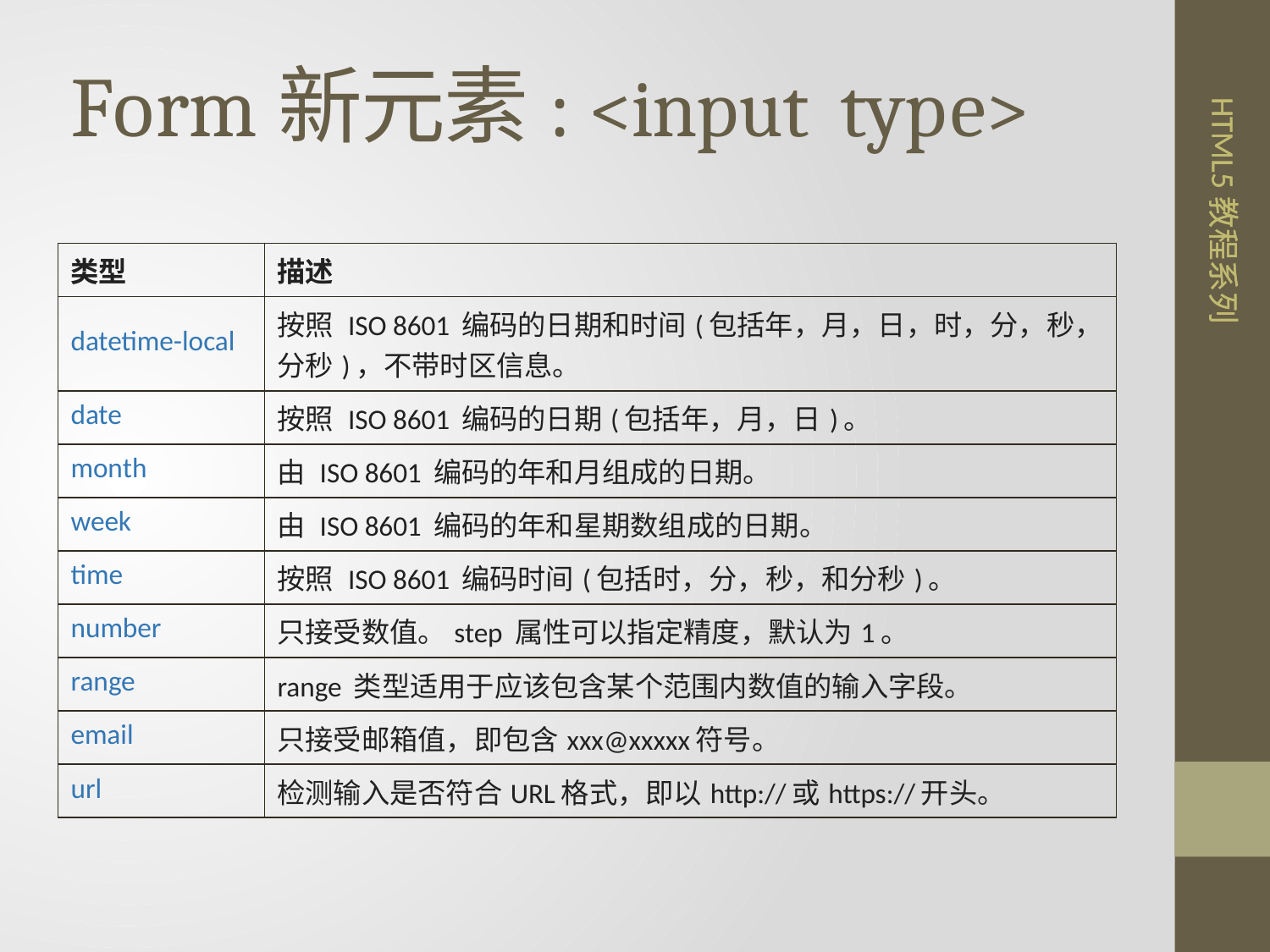

# Form新元素: <input  type>
| 类型 | 描述 |
| --- | --- |
| datetime-local | 按照 ISO 8601 编码的日期和时间(包括年，月，日，时，分，秒，分秒)，不带时区信息。 |
| date | 按照 ISO 8601 编码的日期(包括年，月，日)。 |
| month | 由 ISO 8601 编码的年和月组成的日期。 |
| week | 由 ISO 8601 编码的年和星期数组成的日期。 |
| time | 按照 ISO 8601 编码时间(包括时，分，秒，和分秒)。 |
| number | 只接受数值。step 属性可以指定精度，默认为1。 |
| range | range 类型适用于应该包含某个范围内数值的输入字段。 |
| email | 只接受邮箱值，即包含xxx@xxxxx符号。 |
| url | 检测输入是否符合URL格式，即以http://或https://开头。 |